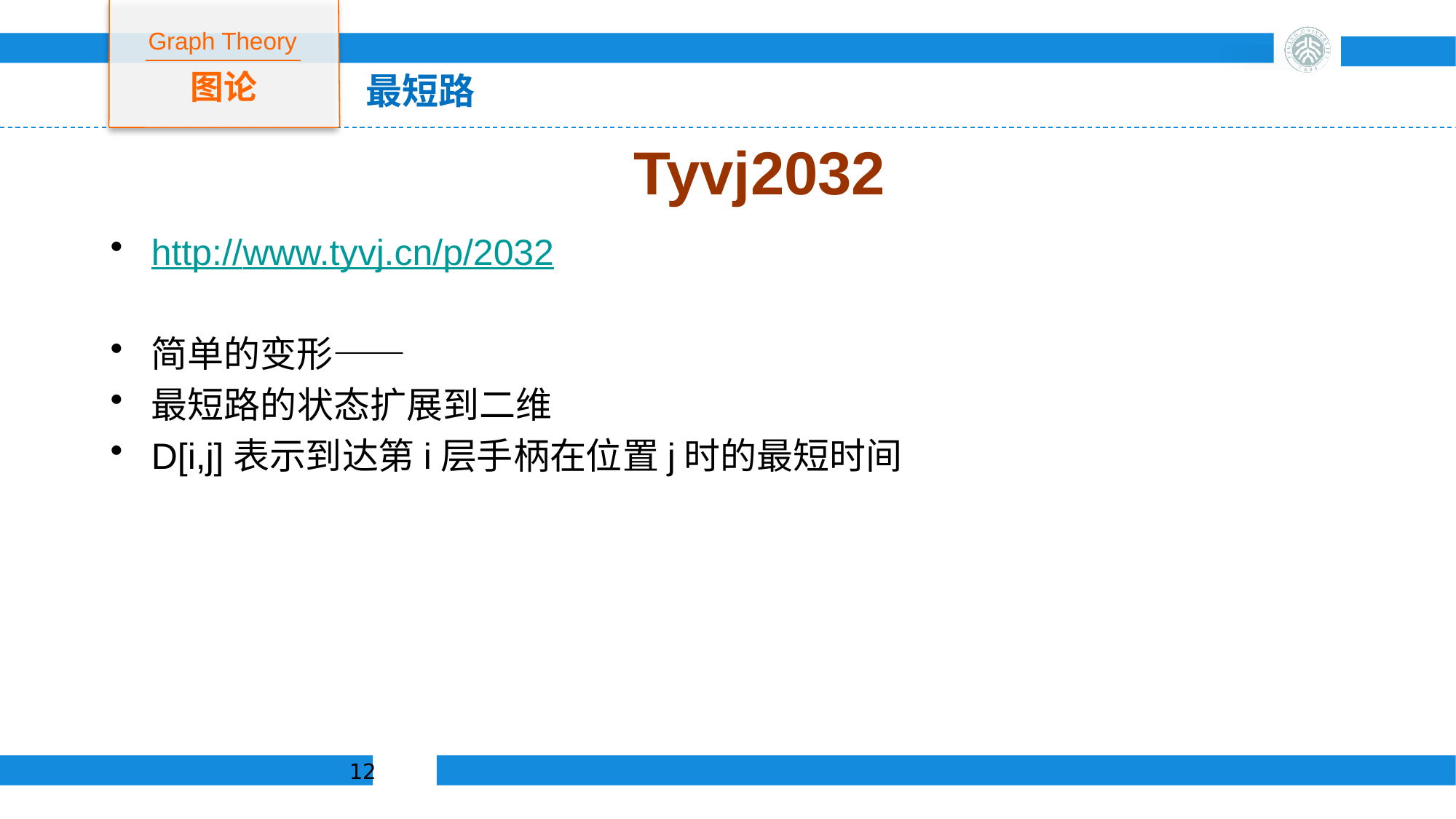

Graph Theory
图论
最短路
# Tyvj2032
http://www.tyvj.cn/p/2032

简单的变形——
最短路的状态扩展到二维
D[i,j]表示到达第i层手柄在位置j时的最短时间